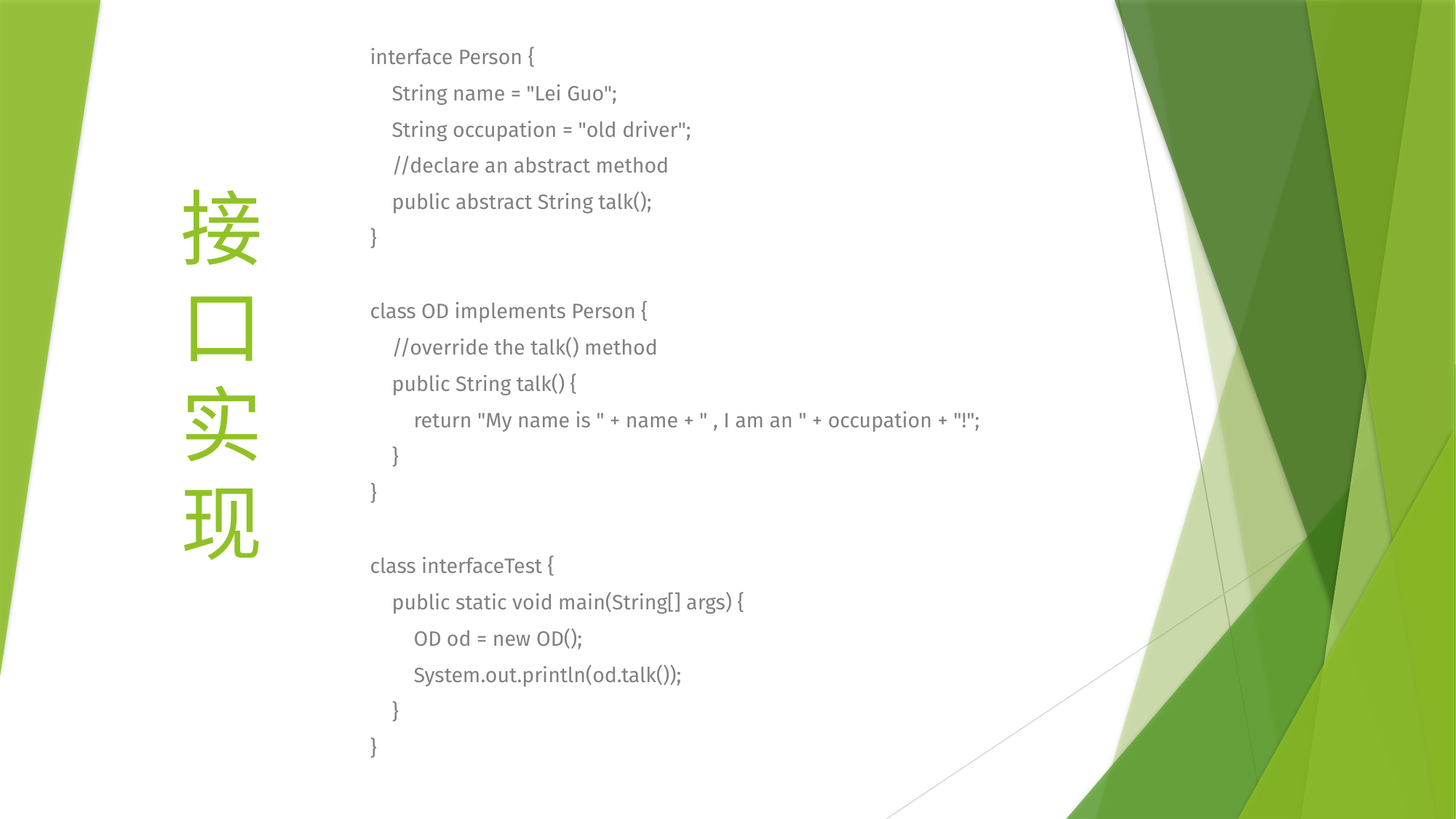

interface Person {
    String name = "Lei Guo";
    String occupation = "old driver";
    //declare an abstract method
    public abstract String talk();
}

class OD implements Person {
    //override the talk() method
    public String talk() {
        return "My name is " + name + " , I am an " + occupation + "!";
    }
}

class interfaceTest {
    public static void main(String[] args) {
        OD od = new OD();
        System.out.println(od.talk());
    }
}
# 接口实现